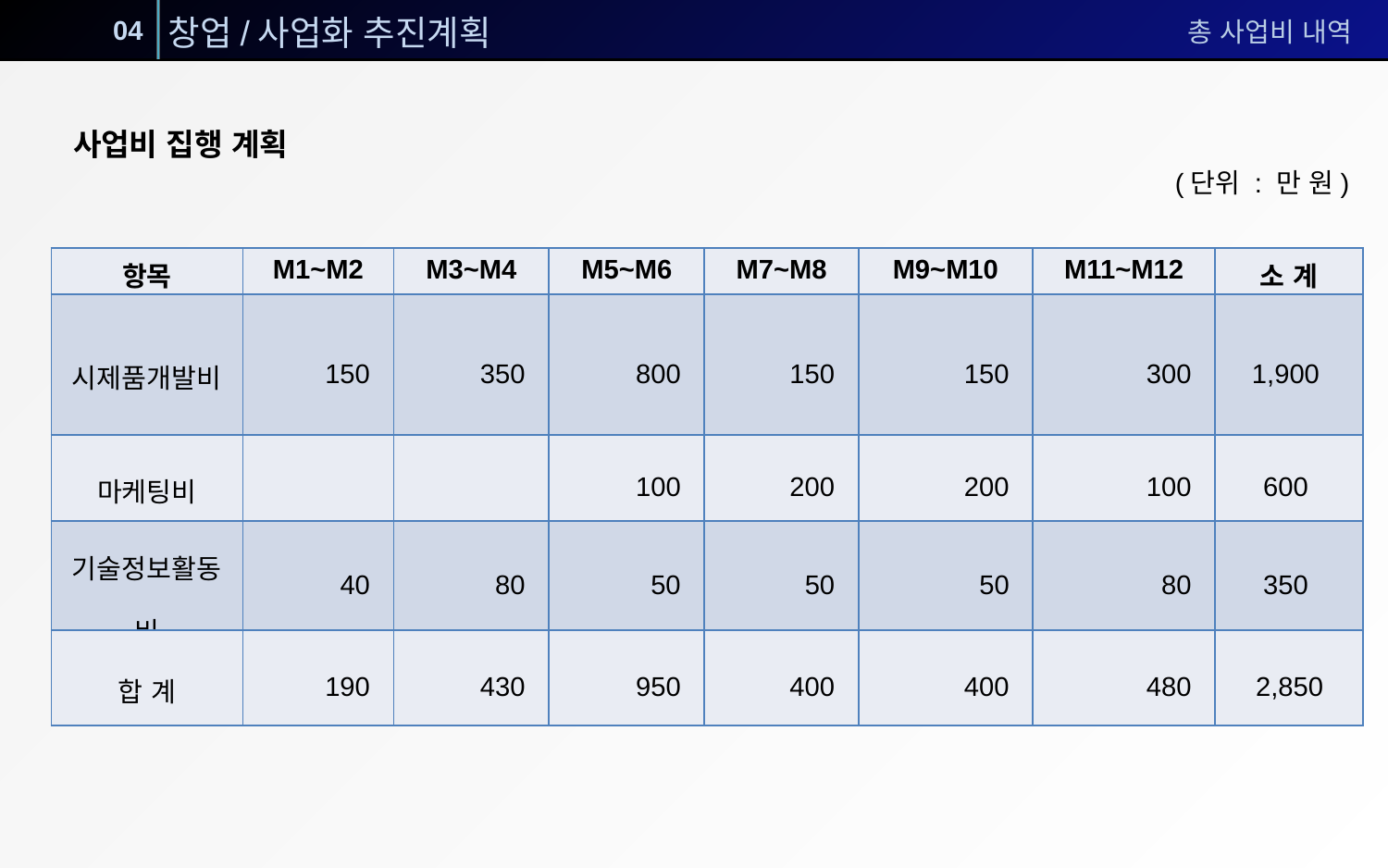

창업/사업화 추진계획
04
총 사업비 내역
사업비 집행 계획
(단위 : 만 원)
| 항목 | M1~M2 | M3~M4 | M5~M6 | M7~M8 | M9~M10 | M11~M12 | 소 계 |
| --- | --- | --- | --- | --- | --- | --- | --- |
| 시제품개발비 | 150 | 350 | 800 | 150 | 150 | 300 | 1,900 |
| 마케팅비 |  |  | 100 | 200 | 200 | 100 | 600 |
| 기술정보활동비 | 40 | 80 | 50 | 50 | 50 | 80 | 350 |
| 합 계 | 190 | 430 | 950 | 400 | 400 | 480 | 2,850 |